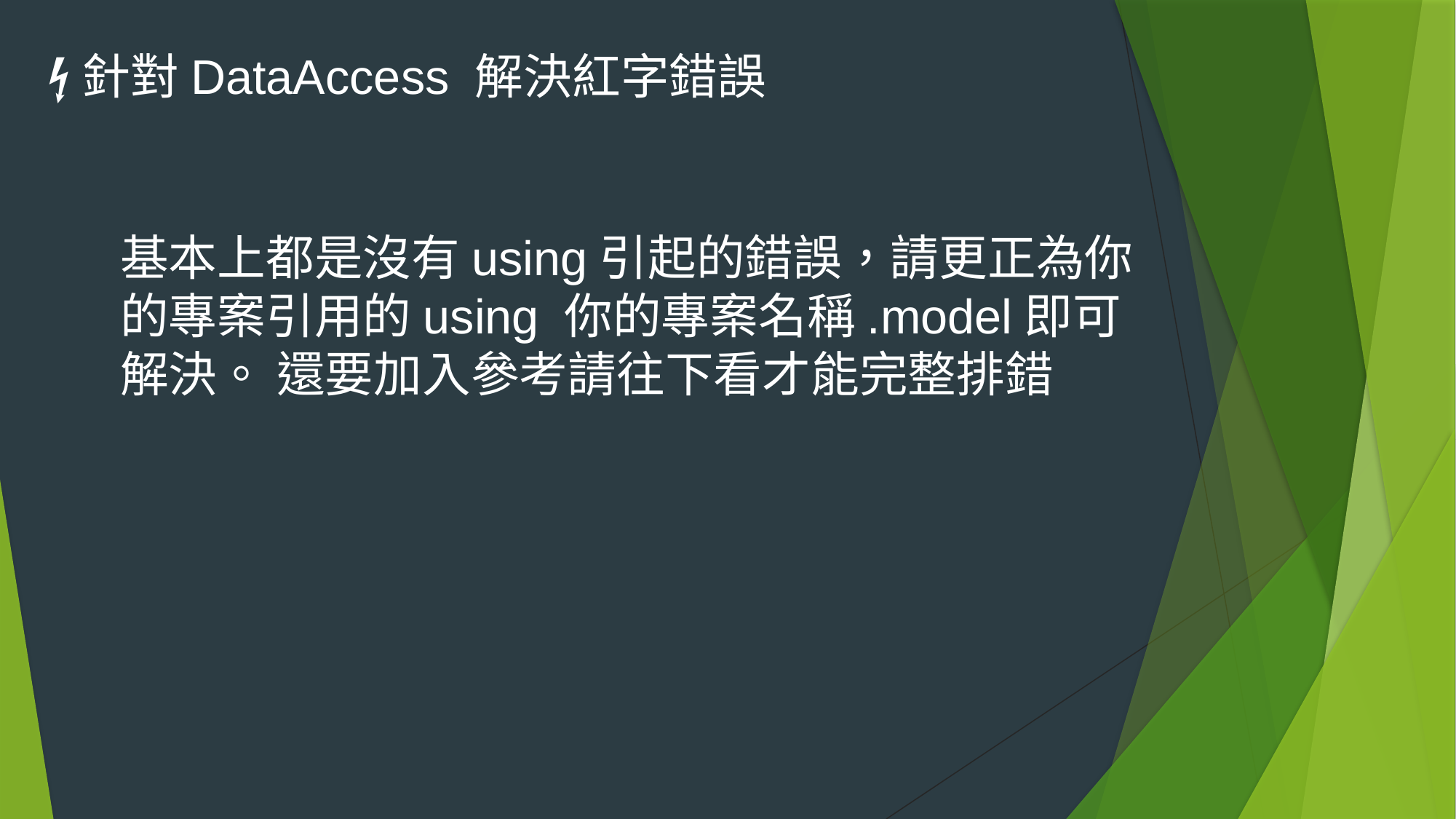

⚡針對DataAccess 解決紅字錯誤
基本上都是沒有using引起的錯誤，請更正為你的專案引用的using 你的專案名稱.model即可解決。 還要加入參考請往下看才能完整排錯